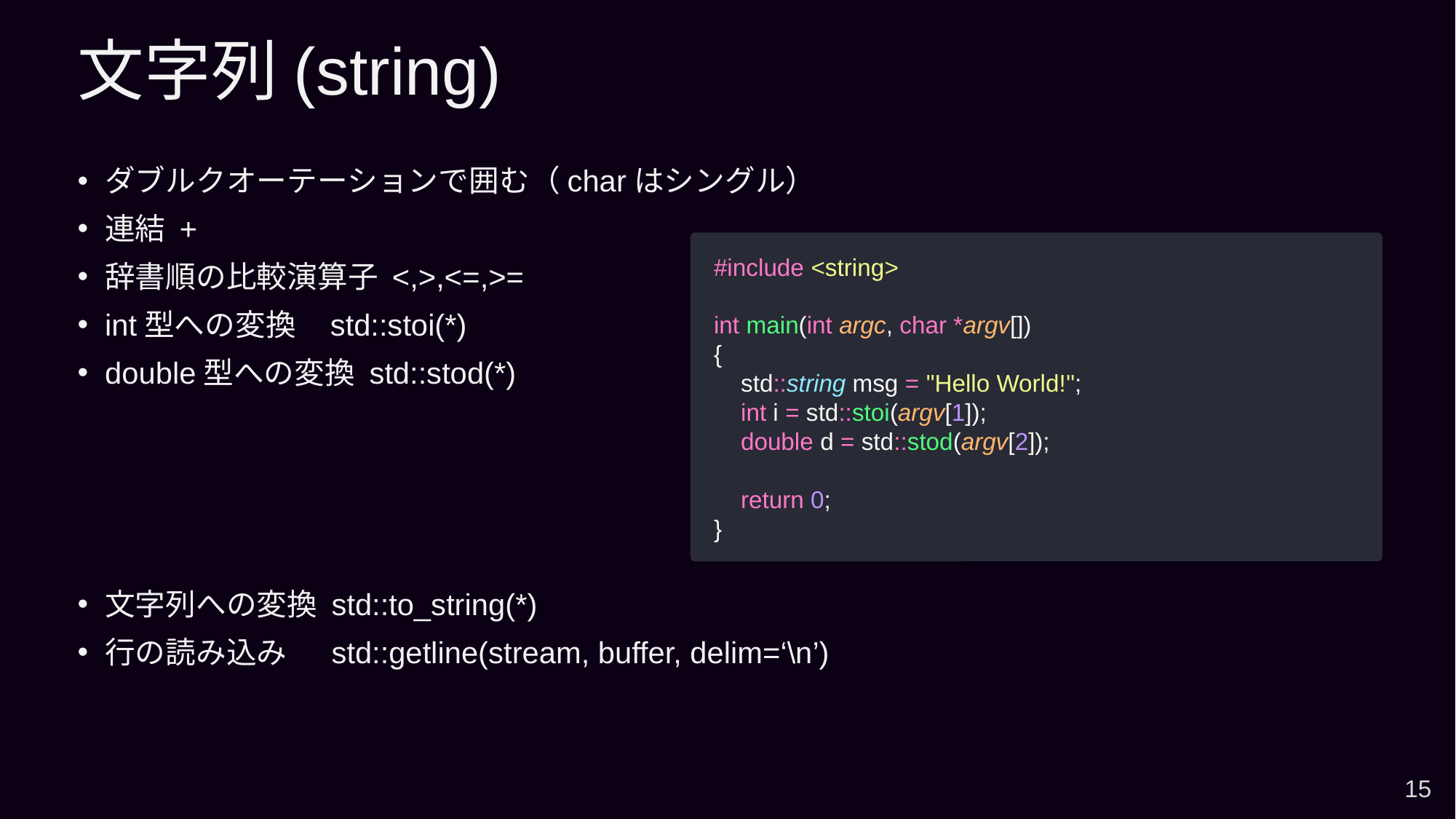

# 文字列(string)
ダブルクオーテーションで囲む（charはシングル）
連結 +
辞書順の比較演算子 <,>,<=,>=
int型への変換    std::stoi(*)
double型への変換 std::stod(*)

#include <string>
int main(int argc, char *argv[])
{
    std::string msg = "Hello World!";
    int i = std::stoi(argv[1]);
    double d = std::stod(argv[2]);
    return 0;
}
文字列への変換 std::to_string(*)
行の読み込み 　std::getline(stream, buffer, delim=‘\n’)
15